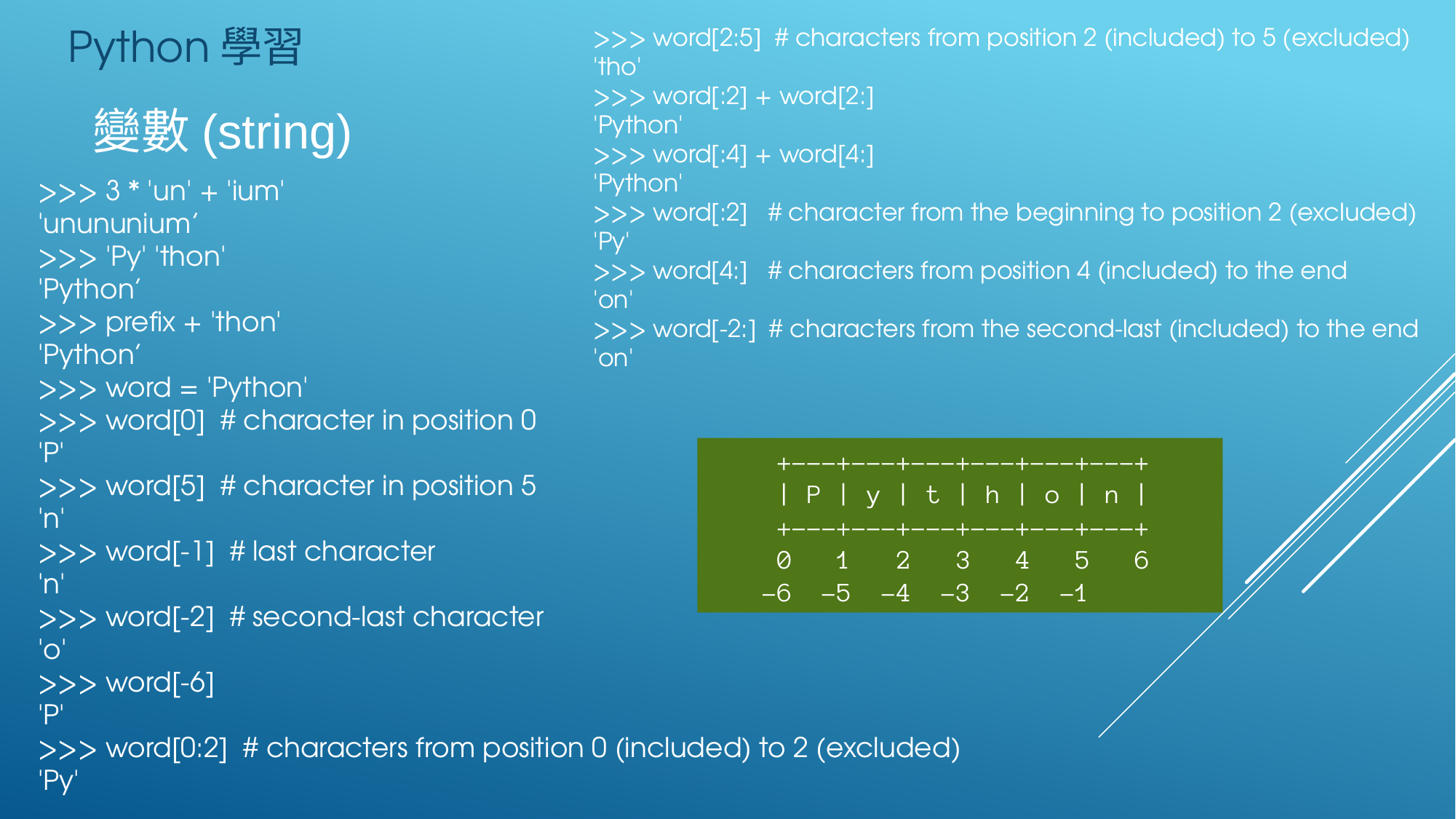

Python學習
>>> word[2:5]  # characters from position 2 (included) to 5 (excluded)
'tho'
>>> word[:2] + word[2:]
'Python'
>>> word[:4] + word[4:]
'Python'
>>> word[:2]   # character from the beginning to position 2 (excluded)
'Py'
>>> word[4:]   # characters from position 4 (included) to the end
'on'
>>> word[-2:]  # characters from the second-last (included) to the end
'on'
變數(string)
>>> 3 * 'un' + 'ium'
'unununium’
>>> 'Py' 'thon'
'Python’
>>> prefix + 'thon'
'Python’
>>> word = 'Python'
>>> word[0]  # character in position 0
'P'
>>> word[5]  # character in position 5
'n'
>>> word[-1]  # last character
'n'
>>> word[-2]  # second-last character
'o'
>>> word[-6]
'P'
>>> word[0:2]  # characters from position 0 (included) to 2 (excluded)
'Py'
 +---+---+---+---+---+---+
 | P | y | t | h | o | n |
 +---+---+---+---+---+---+
 0   1   2   3   4   5   6
-6  -5  -4  -3  -2  -1